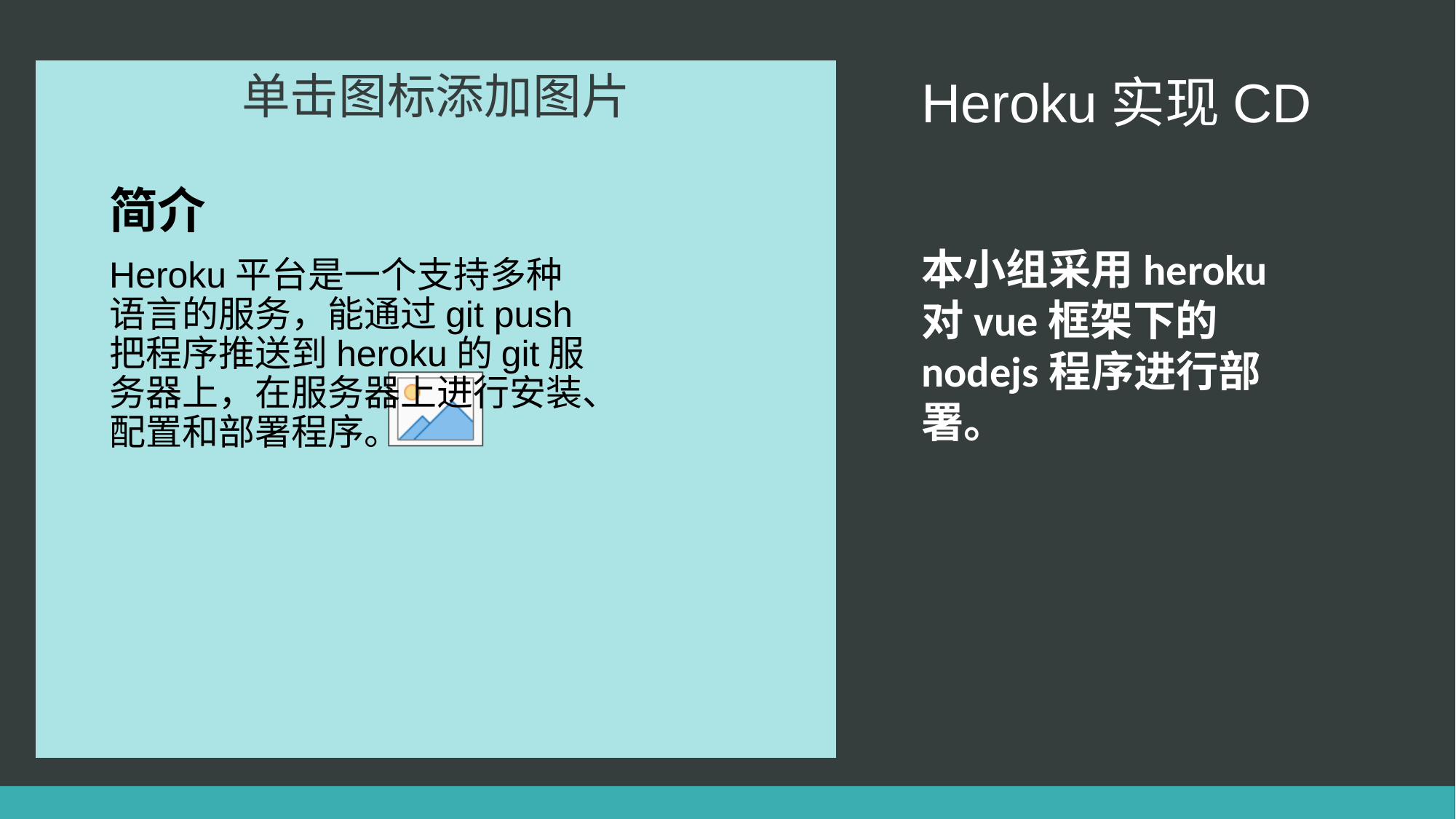

# Heroku实现CD
简介
Heroku平台是一个支持多种语言的服务，能通过git push把程序推送到heroku的git服务器上，在服务器上进行安装、配置和部署程序。
本小组采用heroku对vue框架下的nodejs程序进行部署。